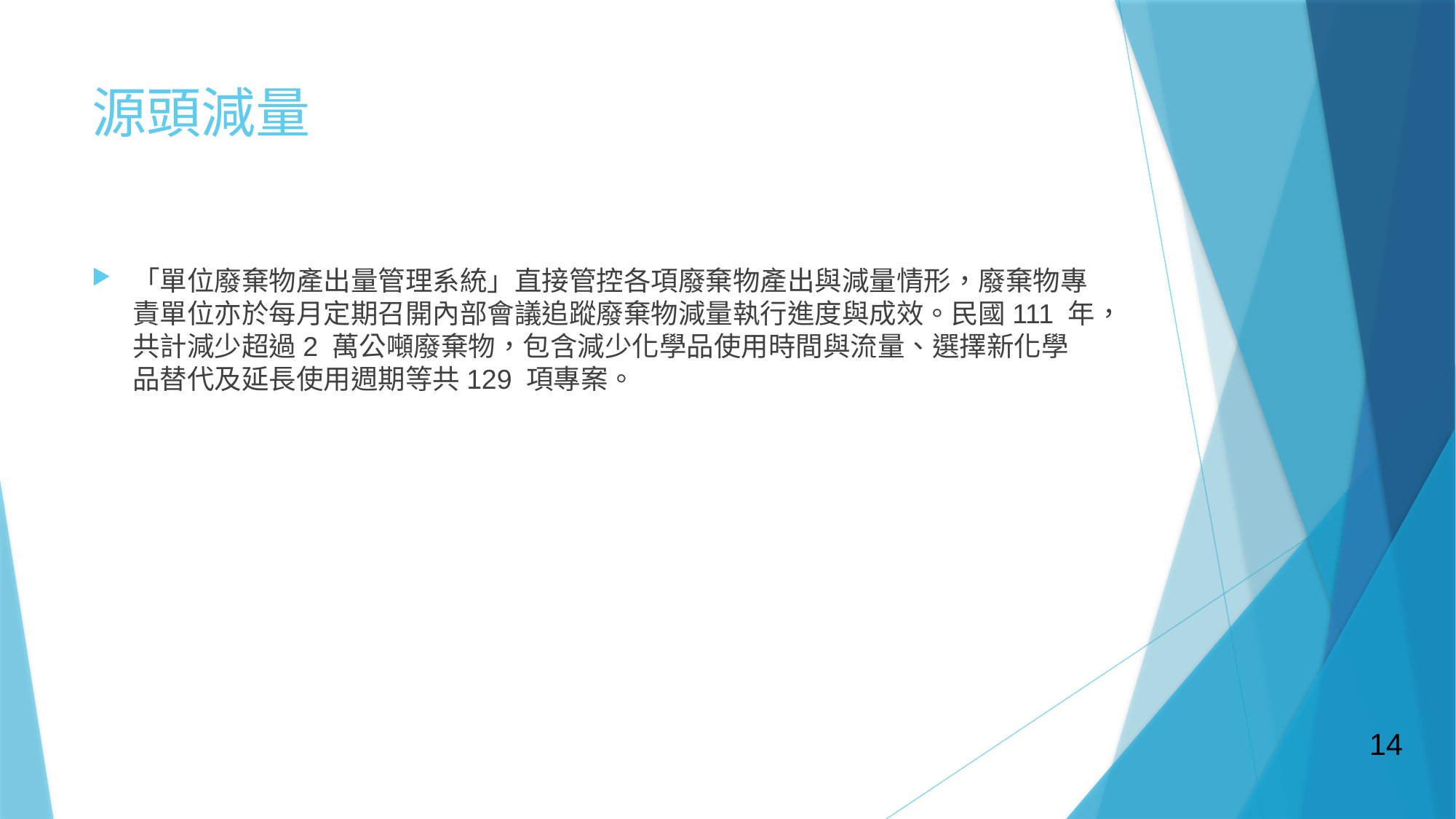

# 源頭減量
「單位廢棄物產出量管理系統」直接管控各項廢棄物產出與減量情形，廢棄物專責單位亦於每月定期召開內部會議追蹤廢棄物減量執行進度與成效。民國111 年，共計減少超過2 萬公噸廢棄物，包含減少化學品使用時間與流量、選擇新化學品替代及延長使用週期等共129 項專案。

14